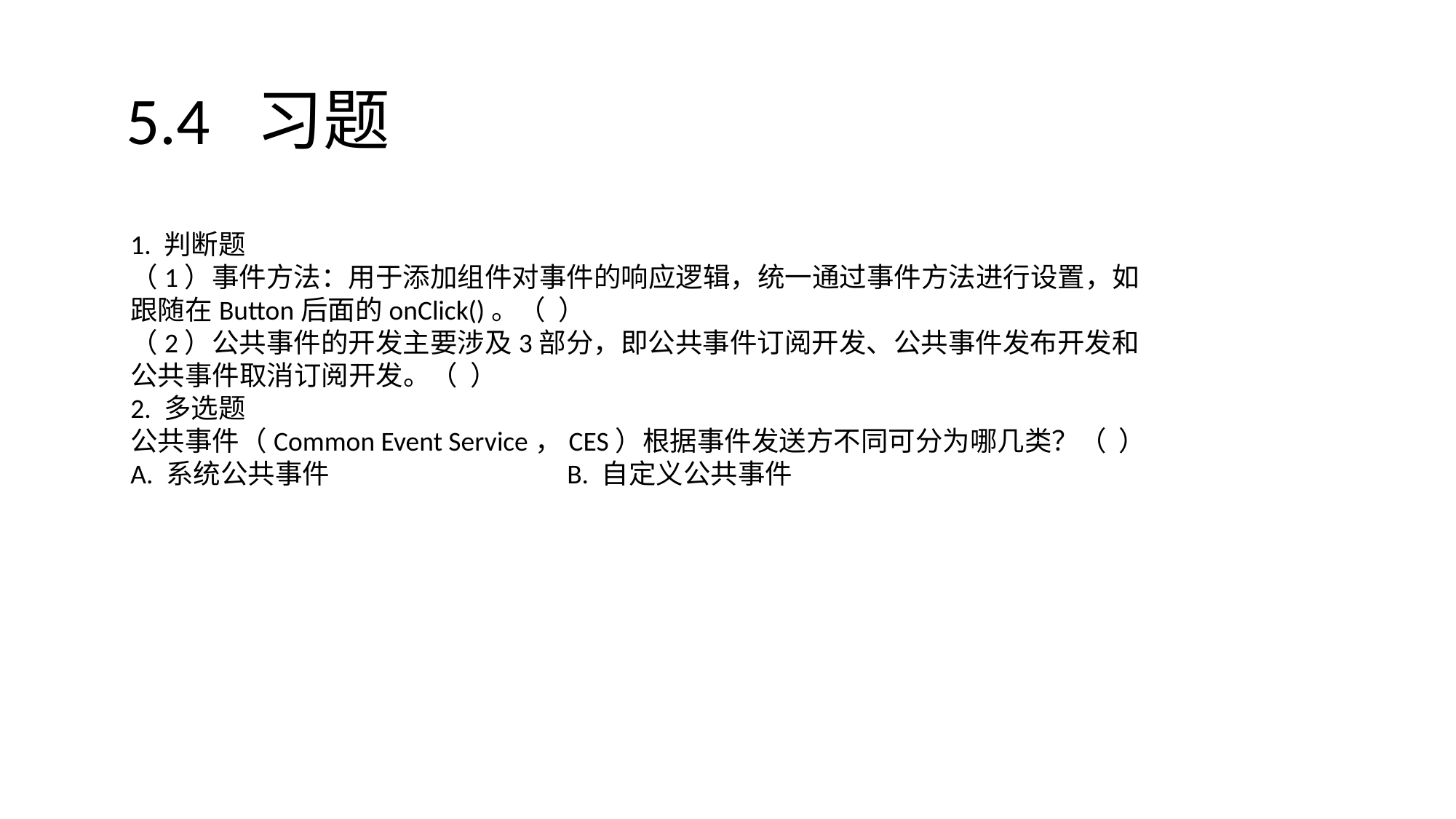

# 5.4  习题
1. 判断题
（1）事件方法：用于添加组件对事件的响应逻辑，统一通过事件方法进行设置，如跟随在Button后面的onClick()。（  ）
（2）公共事件的开发主要涉及3部分，即公共事件订阅开发、公共事件发布开发和公共事件取消订阅开发。（  ）
2. 多选题
公共事件（Common Event Service，CES）根据事件发送方不同可分为哪几类？（  ）
A. 系统公共事件			B. 自定义公共事件